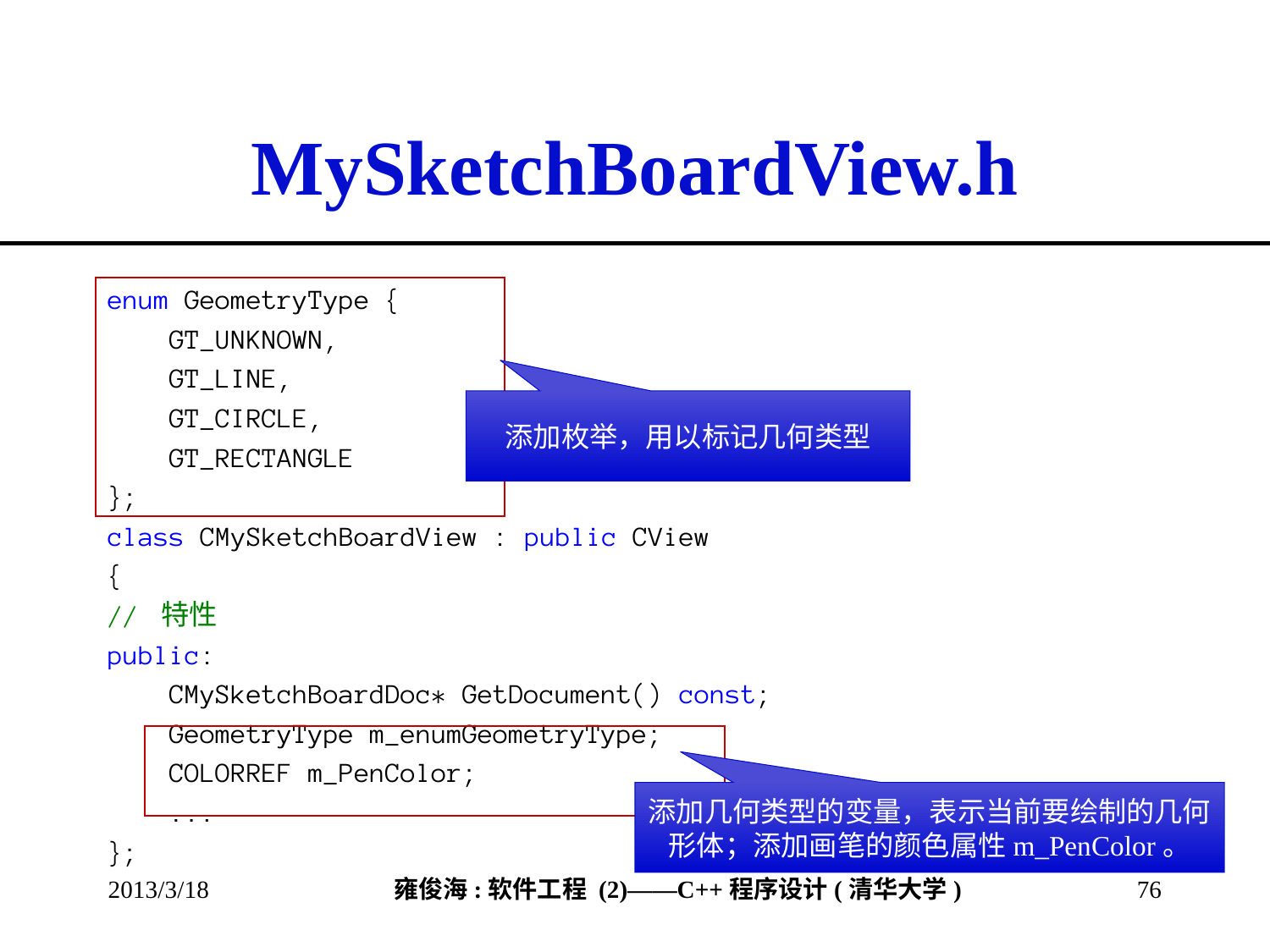

# MySketchBoardView.h
enum GeometryType {
    GT_UNKNOWN,
    GT_LINE,
    GT_CIRCLE,
    GT_RECTANGLE
};
class CMySketchBoardView : public CView
{
// 特性
public:
    CMySketchBoardDoc* GetDocument() const;
    GeometryType m_enumGeometryType;
    COLORREF m_PenColor;
    ...
};

添加枚举，用以标记几何类型

添加几何类型的变量，表示当前要绘制的几何形体；添加画笔的颜色属性m_PenColor。
2013/3/18
76